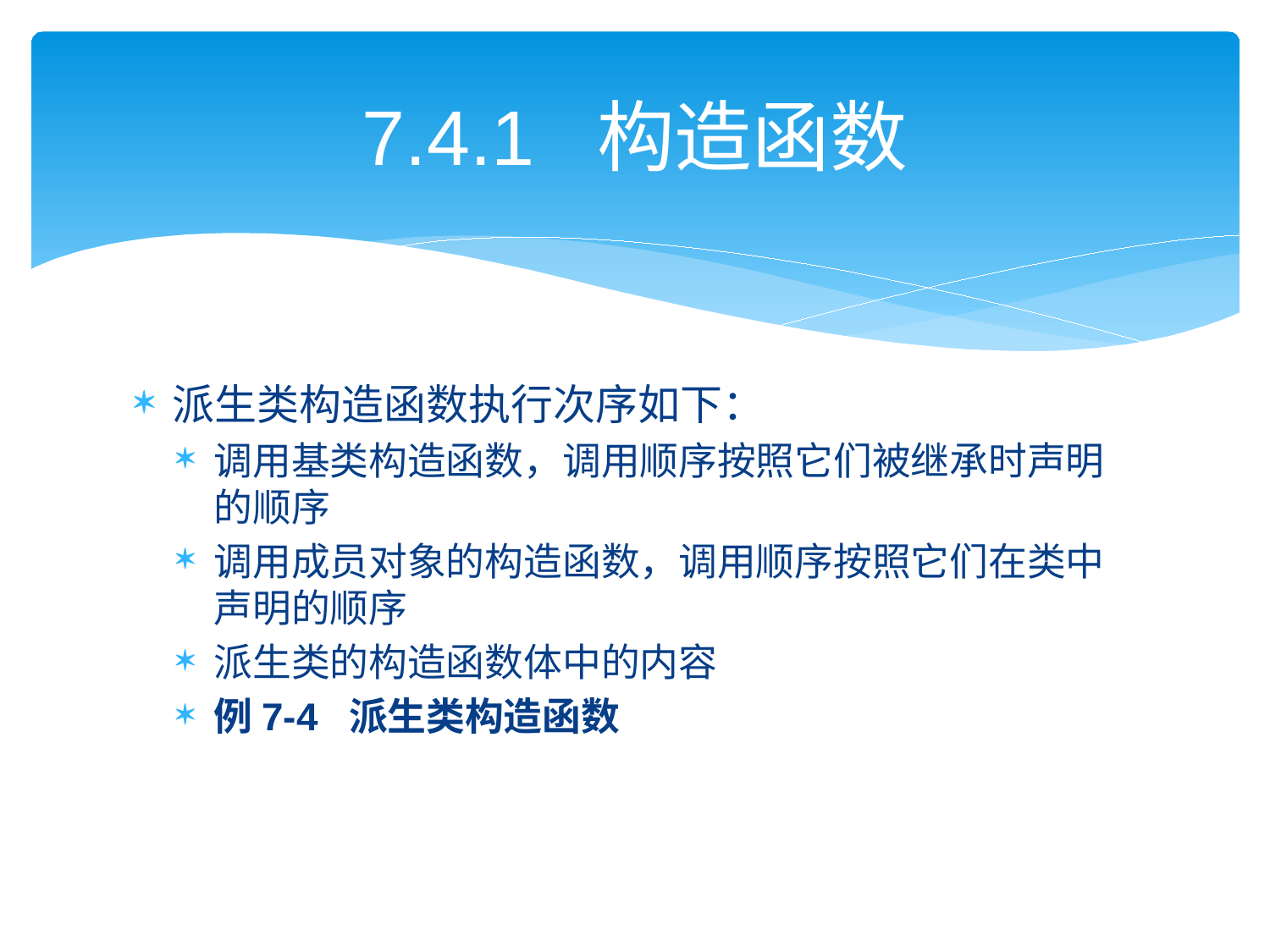

# 7.4.1  构造函数
派生类构造函数执行次序如下：
调用基类构造函数，调用顺序按照它们被继承时声明的顺序
调用成员对象的构造函数，调用顺序按照它们在类中声明的顺序
派生类的构造函数体中的内容
例7-4  派生类构造函数